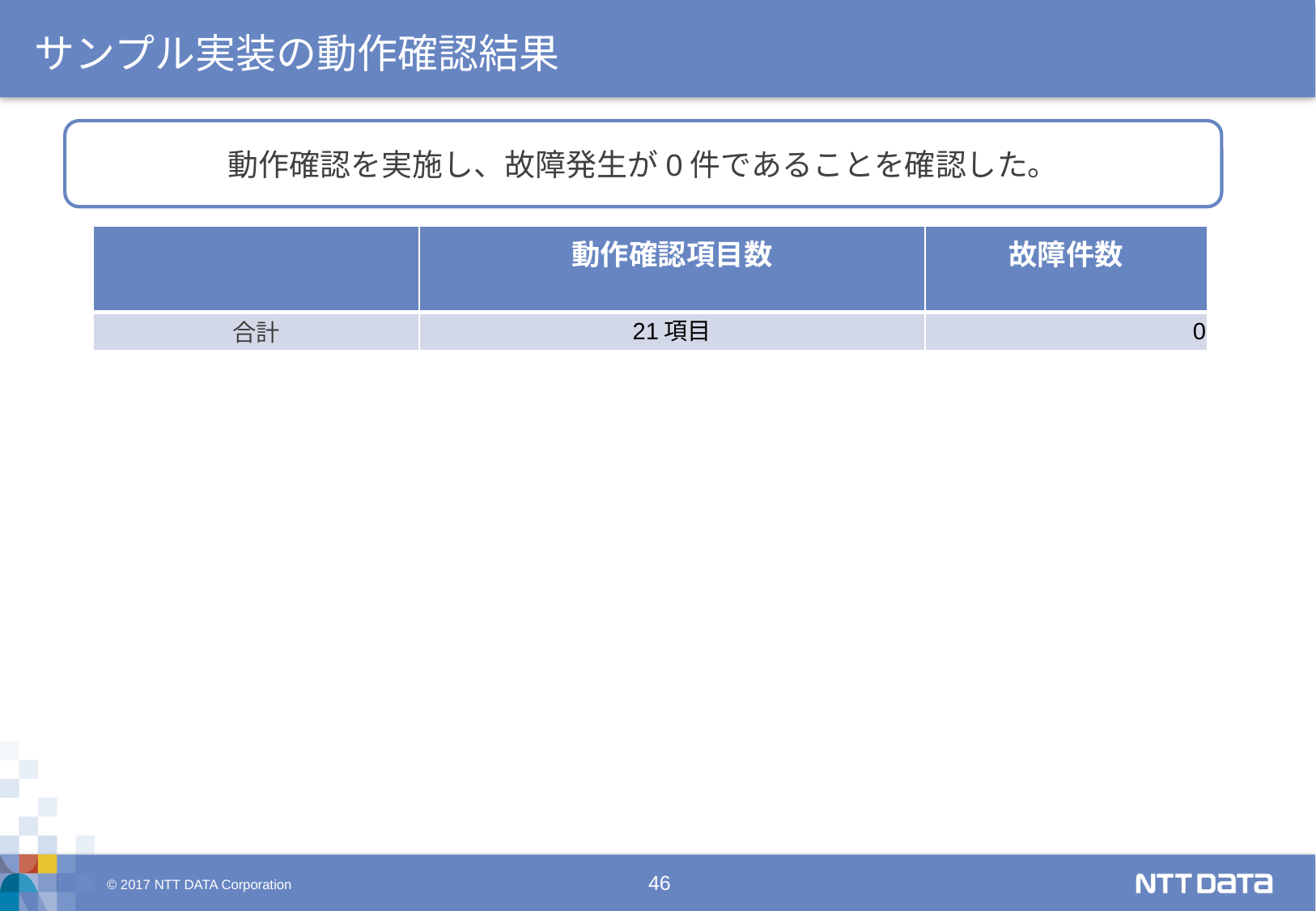

サンプル実装の動作確認結果
動作確認を実施し、故障発生が0件であることを確認した。
|  | 動作確認項目数 | 故障件数 |
| --- | --- | --- |
| 合計 | 21項目 | 0 |